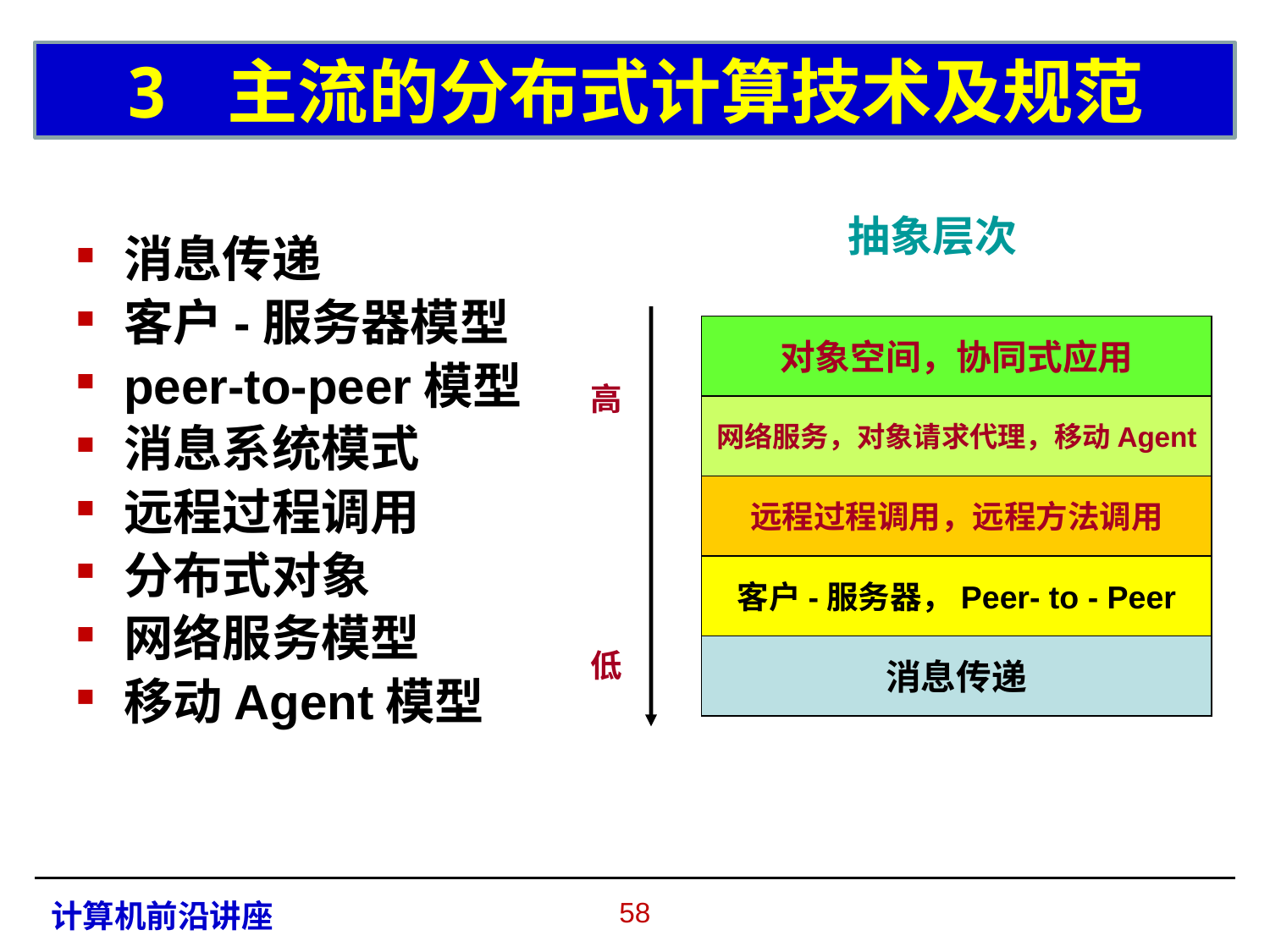

# 3 主流的分布式计算技术及规范
抽象层次
消息传递
客户-服务器模型
peer-to-peer模型
消息系统模式
远程过程调用
分布式对象
网络服务模型
移动Agent模型

对象空间，协同式应用
高

低
网络服务，对象请求代理，移动Agent
远程过程调用，远程方法调用
客户-服务器，Peer- to - Peer
消息传递
58